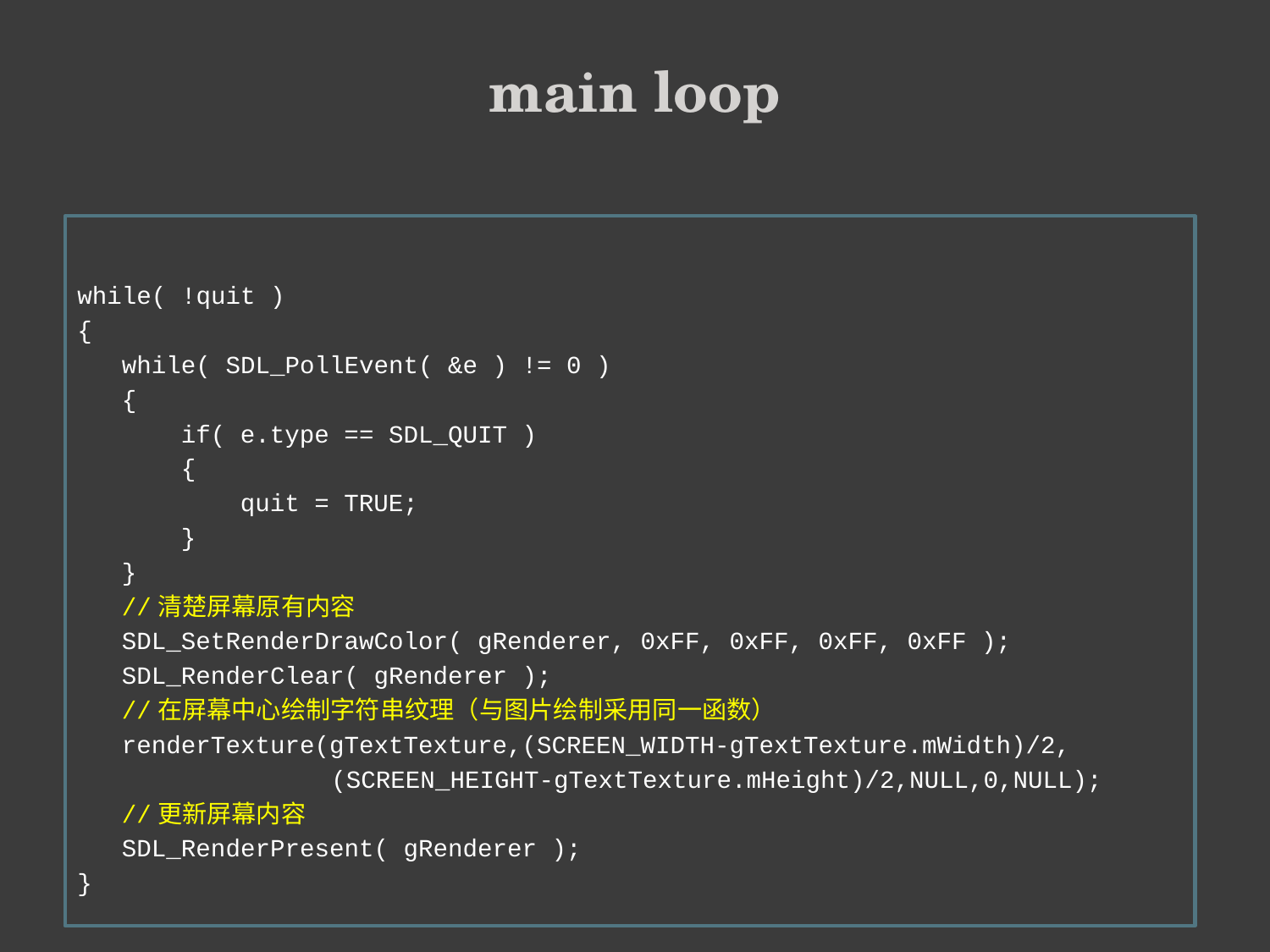

main loop

while( !quit )
{
   while( SDL_PollEvent( &e ) != 0 )
   {
       if( e.type == SDL_QUIT )
       {
           quit = TRUE;
       }
   }
   //清楚屏幕原有内容
   SDL_SetRenderDrawColor( gRenderer, 0xFF, 0xFF, 0xFF, 0xFF );
   SDL_RenderClear( gRenderer );
   //在屏幕中心绘制字符串纹理（与图片绘制采用同一函数）
   renderTexture(gTextTexture,(SCREEN_WIDTH-gTextTexture.mWidth)/2,
		(SCREEN_HEIGHT-gTextTexture.mHeight)/2,NULL,0,NULL);
   //更新屏幕内容
   SDL_RenderPresent( gRenderer );
}